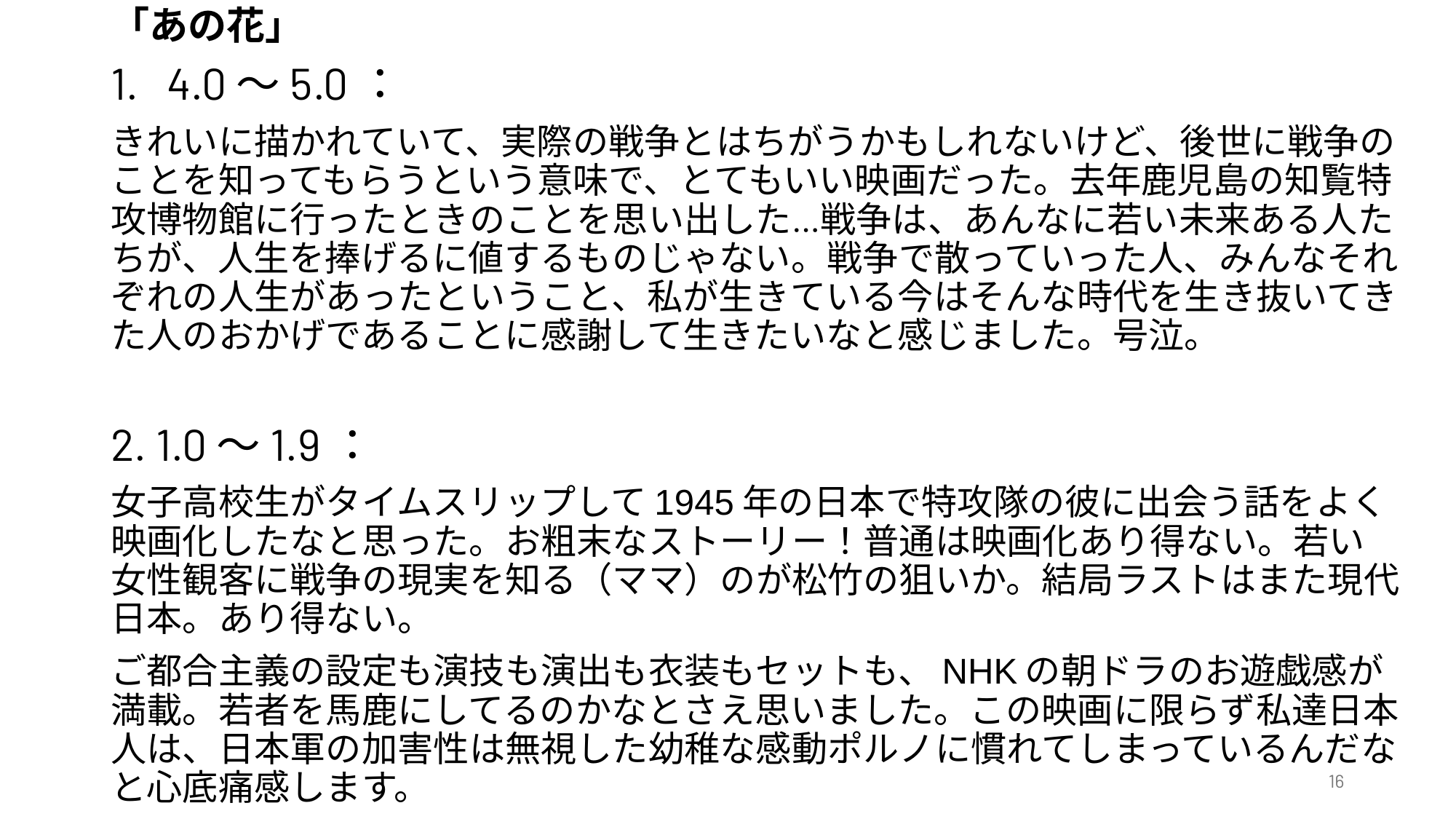

「あの花」
4.0～5.0：
きれいに描かれていて、実際の戦争とはちがうかもしれないけど、後世に戦争のことを知ってもらうという意味で、とてもいい映画だった。去年鹿児島の知覧特攻博物館に行ったときのことを思い出した…戦争は、あんなに若い未来ある人たちが、人生を捧げるに値するものじゃない。戦争で散っていった人、みんなそれぞれの人生があったということ、私が生きている今はそんな時代を生き抜いてきた人のおかげであることに感謝して生きたいなと感じました。号泣。

2. 1.0～1.9：
女子高校生がタイムスリップして1945年の日本で特攻隊の彼に出会う話をよく映画化したなと思った。お粗末なストーリー！普通は映画化あり得ない。若い女性観客に戦争の現実を知る（ママ）のが松竹の狙いか。結局ラストはまた現代日本。あり得ない。
ご都合主義の設定も演技も演出も衣装もセットも、NHKの朝ドラのお遊戯感が満載。若者を馬鹿にしてるのかなとさえ思いました。この映画に限らず私達日本人は、日本軍の加害性は無視した幼稚な感動ポルノに慣れてしまっているんだなと心底痛感します。

16